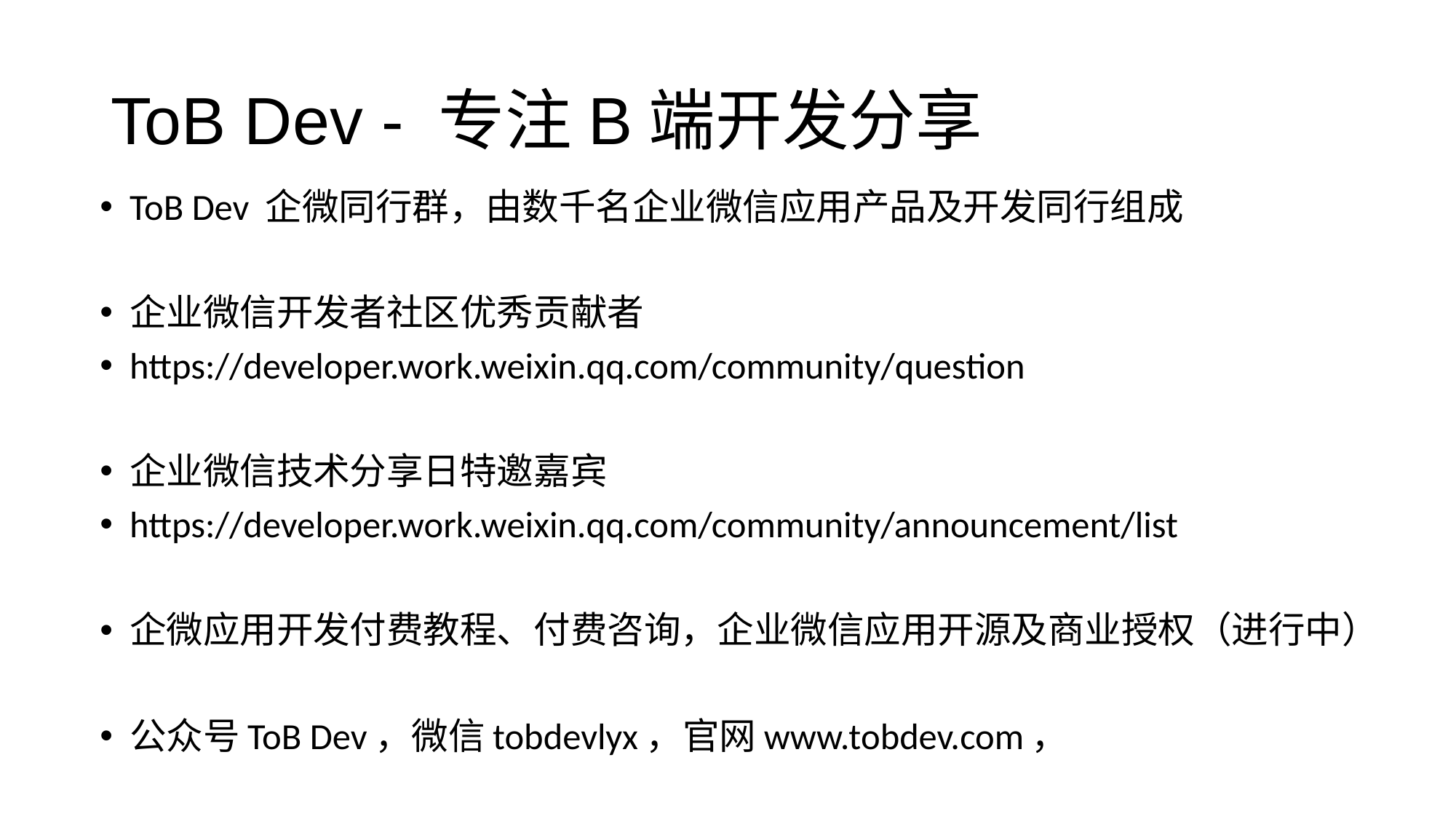

# ToB Dev - 专注B端开发分享
ToB Dev 企微同行群，由数千名企业微信应用产品及开发同行组成

企业微信开发者社区优秀贡献者
https://developer.work.weixin.qq.com/community/question

企业微信技术分享日特邀嘉宾
https://developer.work.weixin.qq.com/community/announcement/list

企微应用开发付费教程、付费咨询，企业微信应用开源及商业授权（进行中）

公众号ToB Dev，微信tobdevlyx，官网www.tobdev.com，